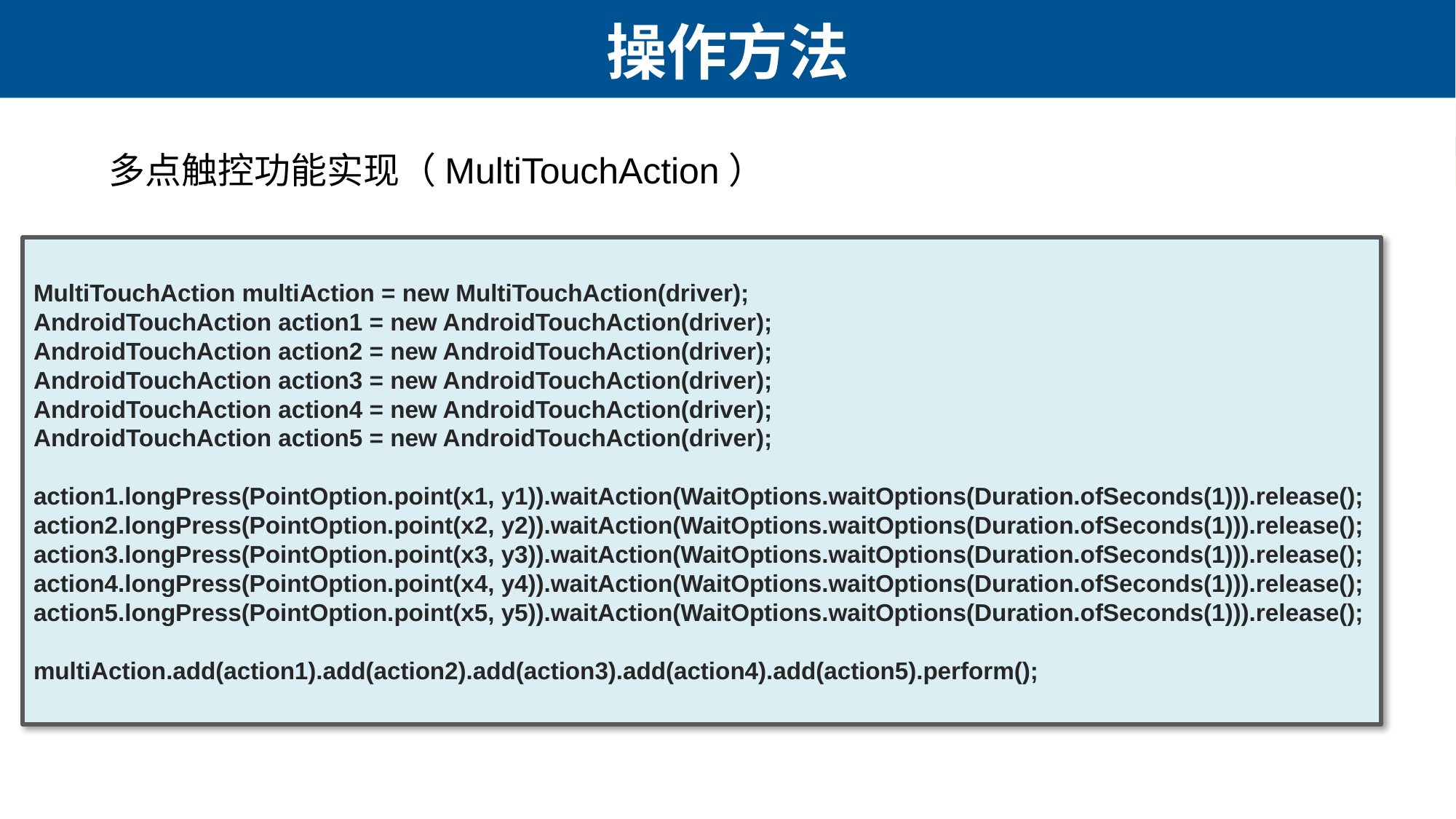

# 操作方法
多点触控功能实现（MultiTouchAction）
MultiTouchAction multiAction = new MultiTouchAction(driver);
AndroidTouchAction action1 = new AndroidTouchAction(driver);
AndroidTouchAction action2 = new AndroidTouchAction(driver);
AndroidTouchAction action3 = new AndroidTouchAction(driver);
AndroidTouchAction action4 = new AndroidTouchAction(driver);
AndroidTouchAction action5 = new AndroidTouchAction(driver);

action1.longPress(PointOption.point(x1, y1)).waitAction(WaitOptions.waitOptions(Duration.ofSeconds(1))).release();
action2.longPress(PointOption.point(x2, y2)).waitAction(WaitOptions.waitOptions(Duration.ofSeconds(1))).release();
action3.longPress(PointOption.point(x3, y3)).waitAction(WaitOptions.waitOptions(Duration.ofSeconds(1))).release();
action4.longPress(PointOption.point(x4, y4)).waitAction(WaitOptions.waitOptions(Duration.ofSeconds(1))).release();
action5.longPress(PointOption.point(x5, y5)).waitAction(WaitOptions.waitOptions(Duration.ofSeconds(1))).release();

multiAction.add(action1).add(action2).add(action3).add(action4).add(action5).perform();